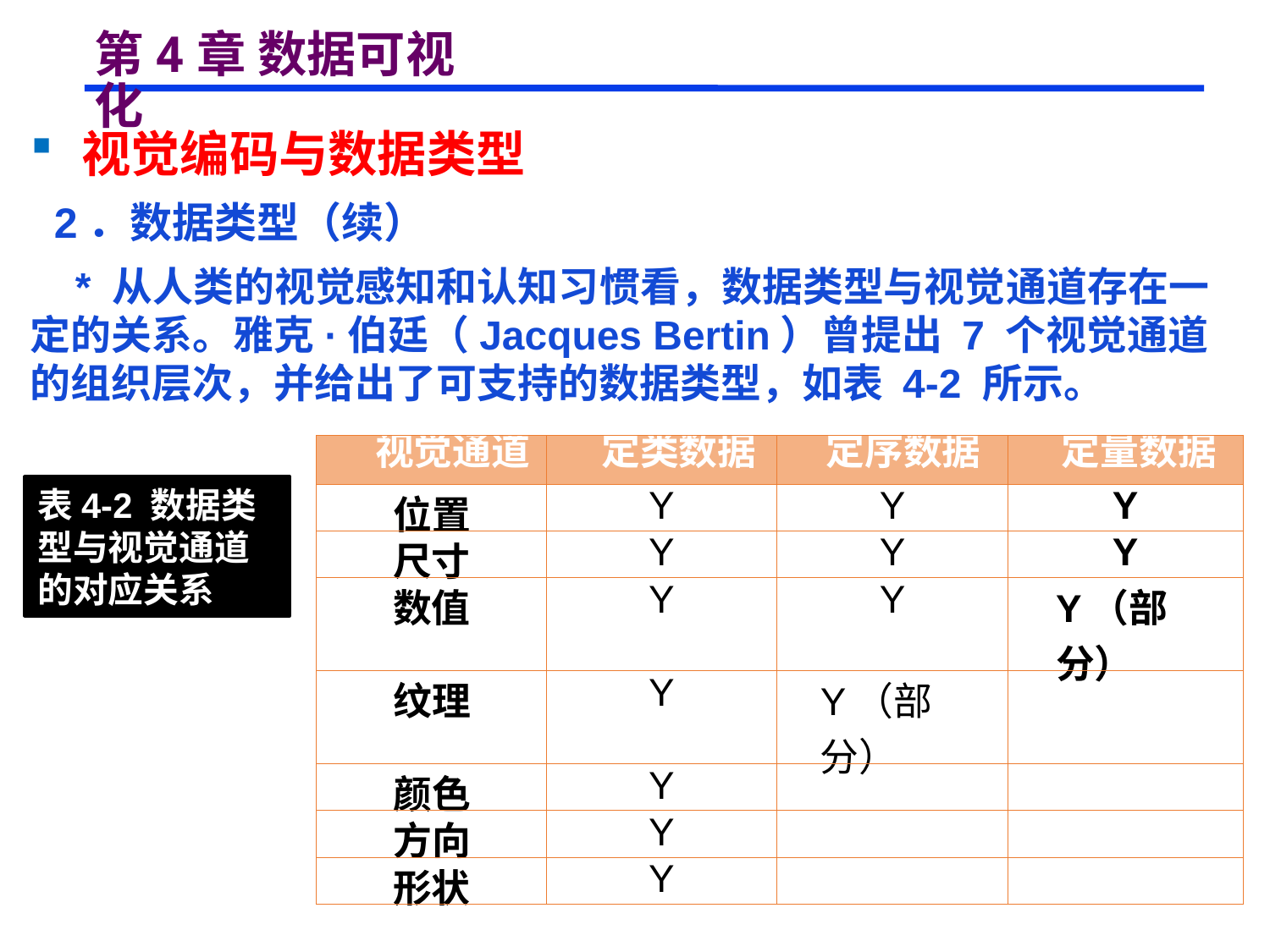

# 第4章 数据可视化
 视觉编码与数据类型
  2．数据类型（续）
    * 从人类的视觉感知和认知习惯看，数据类型与视觉通道存在一定的关系。雅克·伯廷（Jacques Bertin）曾提出 7 个视觉通道的组织层次，并给出了可支持的数据类型，如表 4-2 所示。
| 视觉通道 | 定类数据 | 定序数据 | 定量数据 |
| --- | --- | --- | --- |
| 位置 | Y | Y | Y |
| 尺寸 | Y | Y | Y |
| 数值 | Y | Y | Y（部分） |
| 纹理 | Y | Y（部分） |  |
| 颜色 | Y |  |  |
| 方向 | Y |  |  |
| 形状 | Y |  |  |
表4-2 数据类型与视觉通道的对应关系